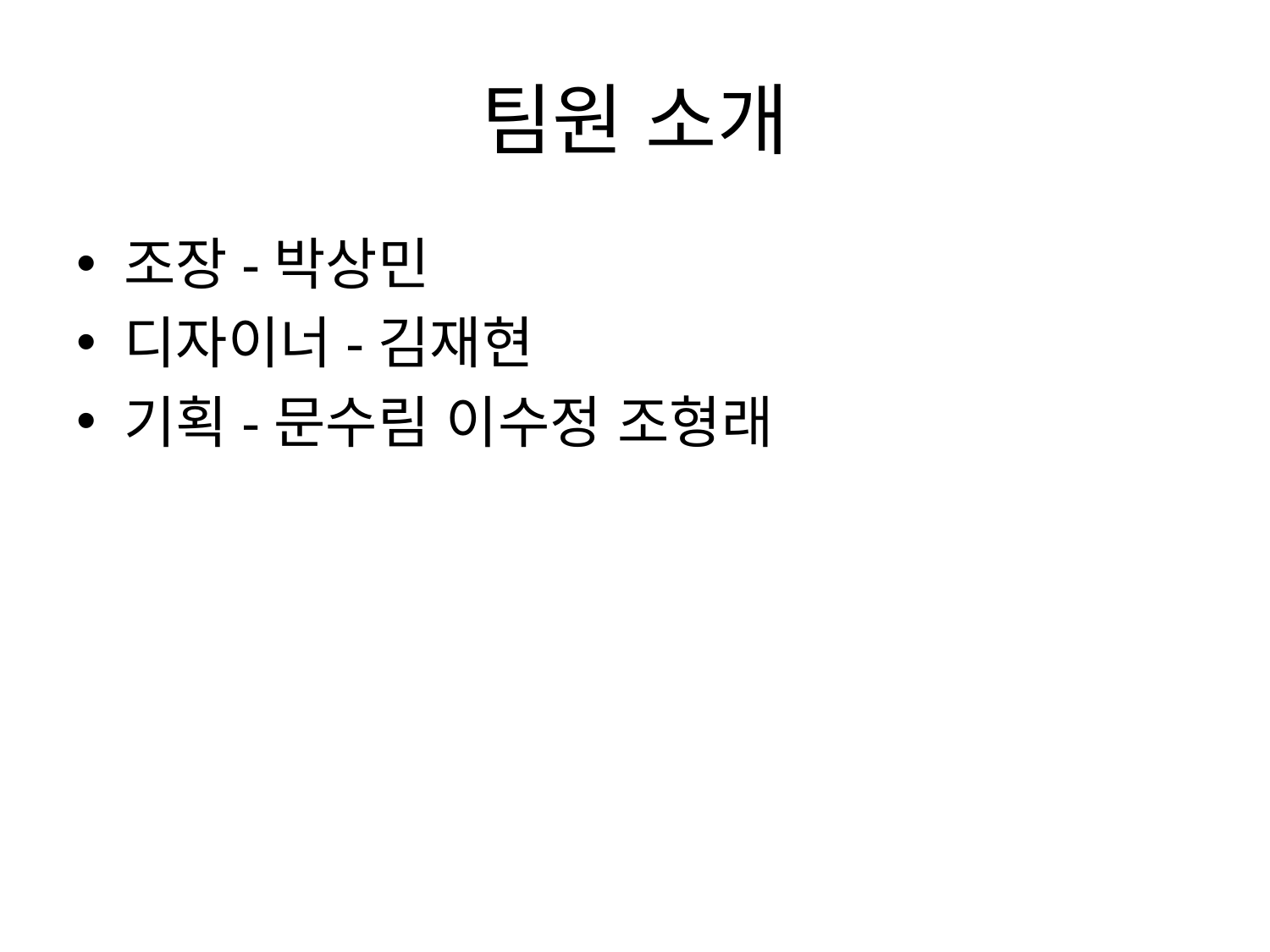

# 팀원 소개
조장-박상민
디자이너-김재현
기획-문수림 이수정 조형래